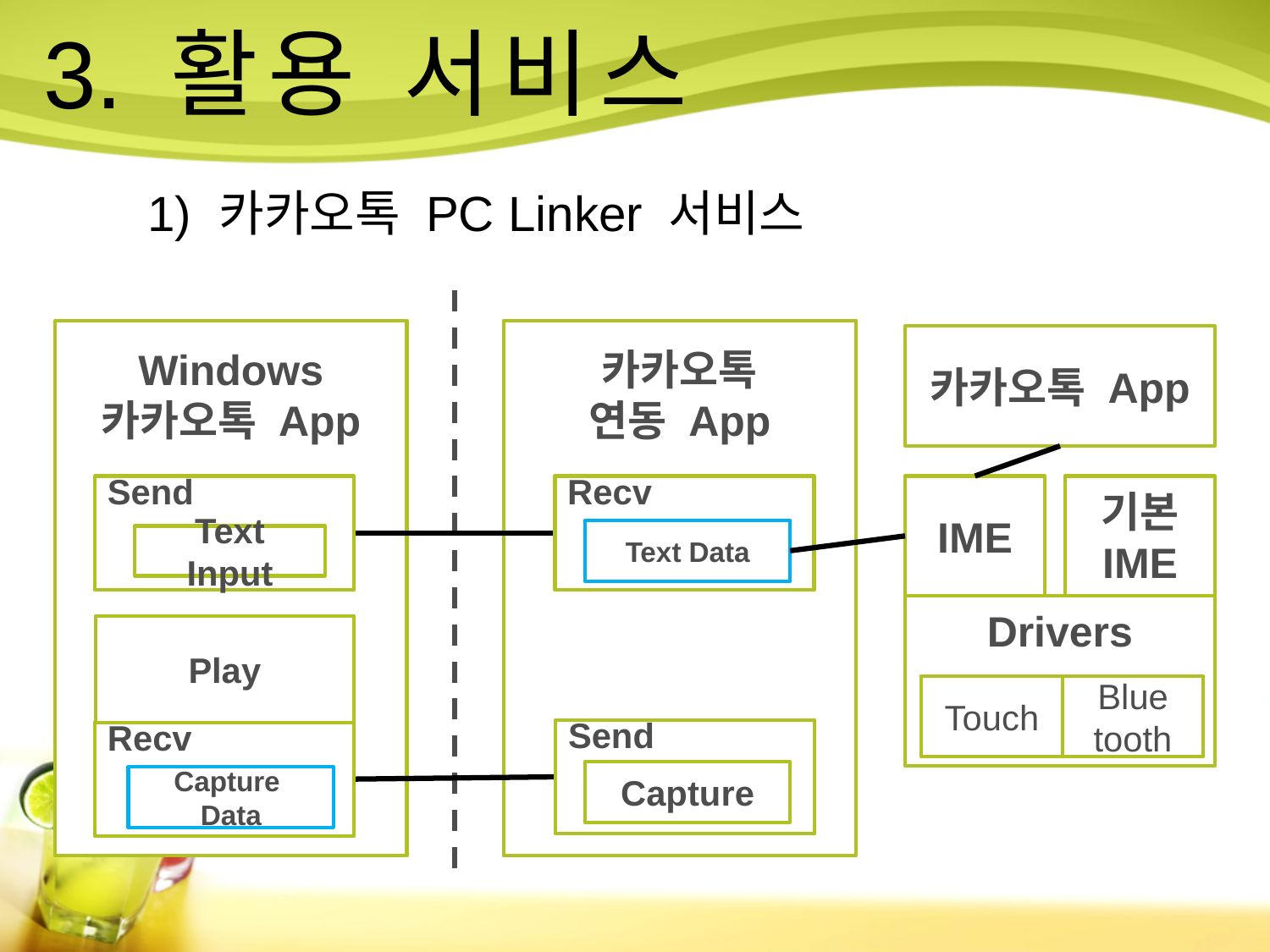

# 활용 서비스
카카오톡 PC Linker 서비스

Windows
카카오톡 App

카카오톡
연동 App

카카오톡 App
Send

Recv

IME
기본
IME
Text Data
Text Input
Drivers

Touch
Blue
tooth
Play
Send

Recv

Capture
Capture  Data